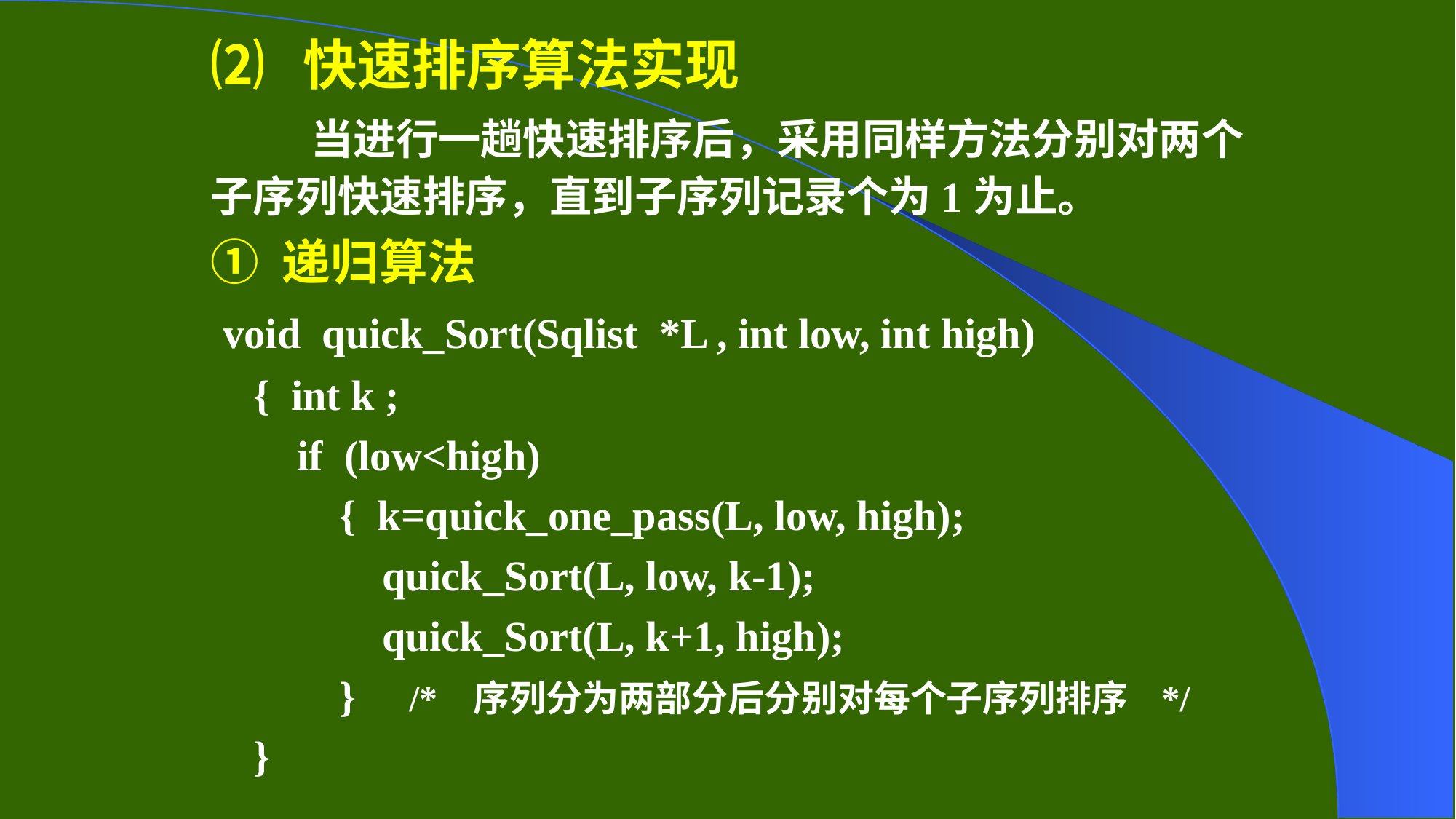

⑵  快速排序算法实现
        当进行一趟快速排序后，采用同样方法分别对两个子序列快速排序，直到子序列记录个为1为止。
① 递归算法
 void  quick_Sort(Sqlist  *L , int low, int high)
{  int k ;
if  (low<high)
{  k=quick_one_pass(L, low, high);
quick_Sort(L, low, k-1);
quick_Sort(L, k+1, high);
}     /*   序列分为两部分后分别对每个子序列排序   */
}